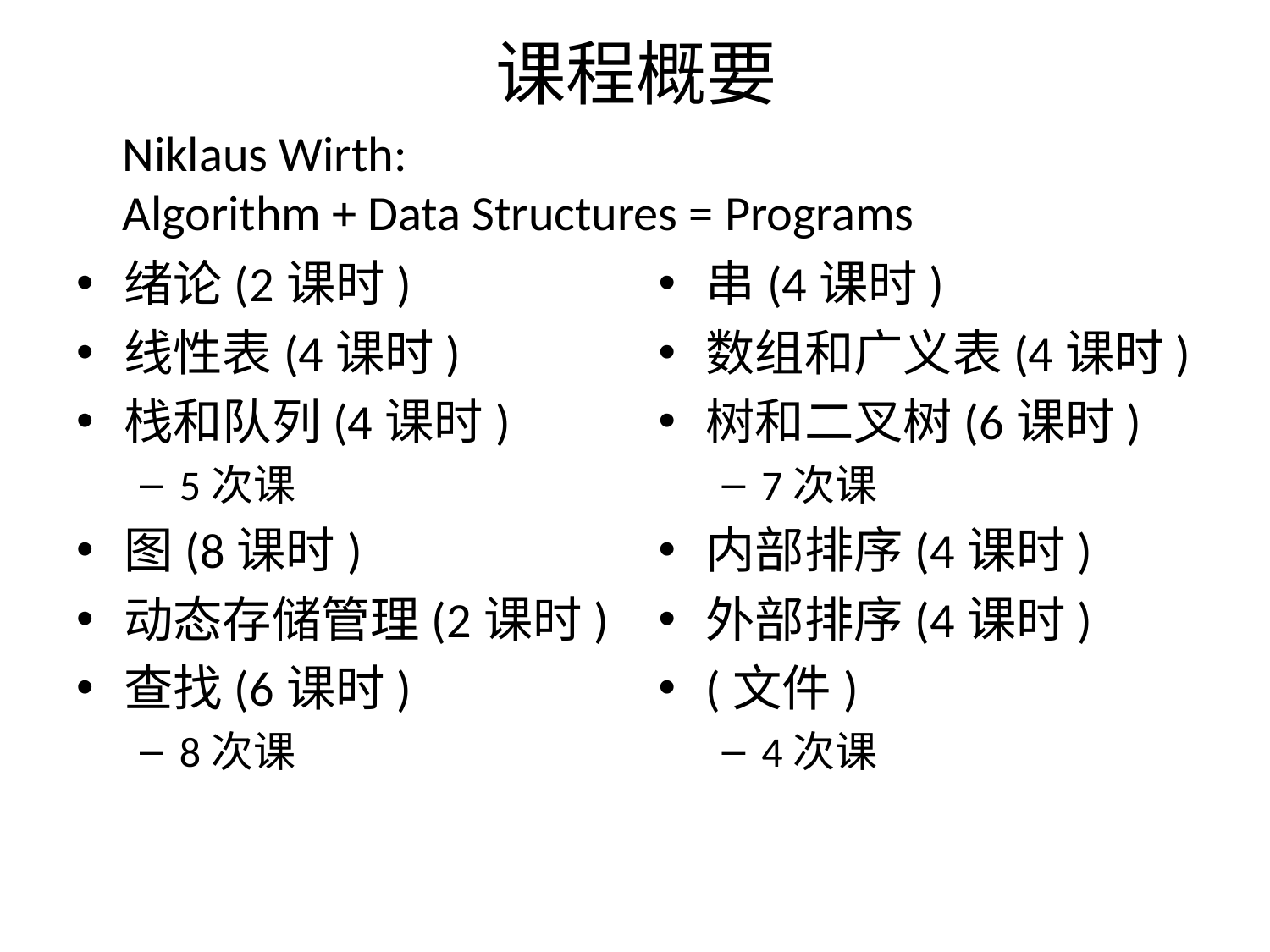

# 课程概要

Niklaus Wirth:
Algorithm + Data Structures = Programs
绪论(2课时)
线性表(4课时)
栈和队列(4课时)
5次课
图(8课时)
动态存储管理(2课时)
查找(6课时)
8次课

串(4课时)
数组和广义表(4课时)
树和二叉树(6课时)
7次课
内部排序(4课时)
外部排序(4课时)
(文件)
4次课